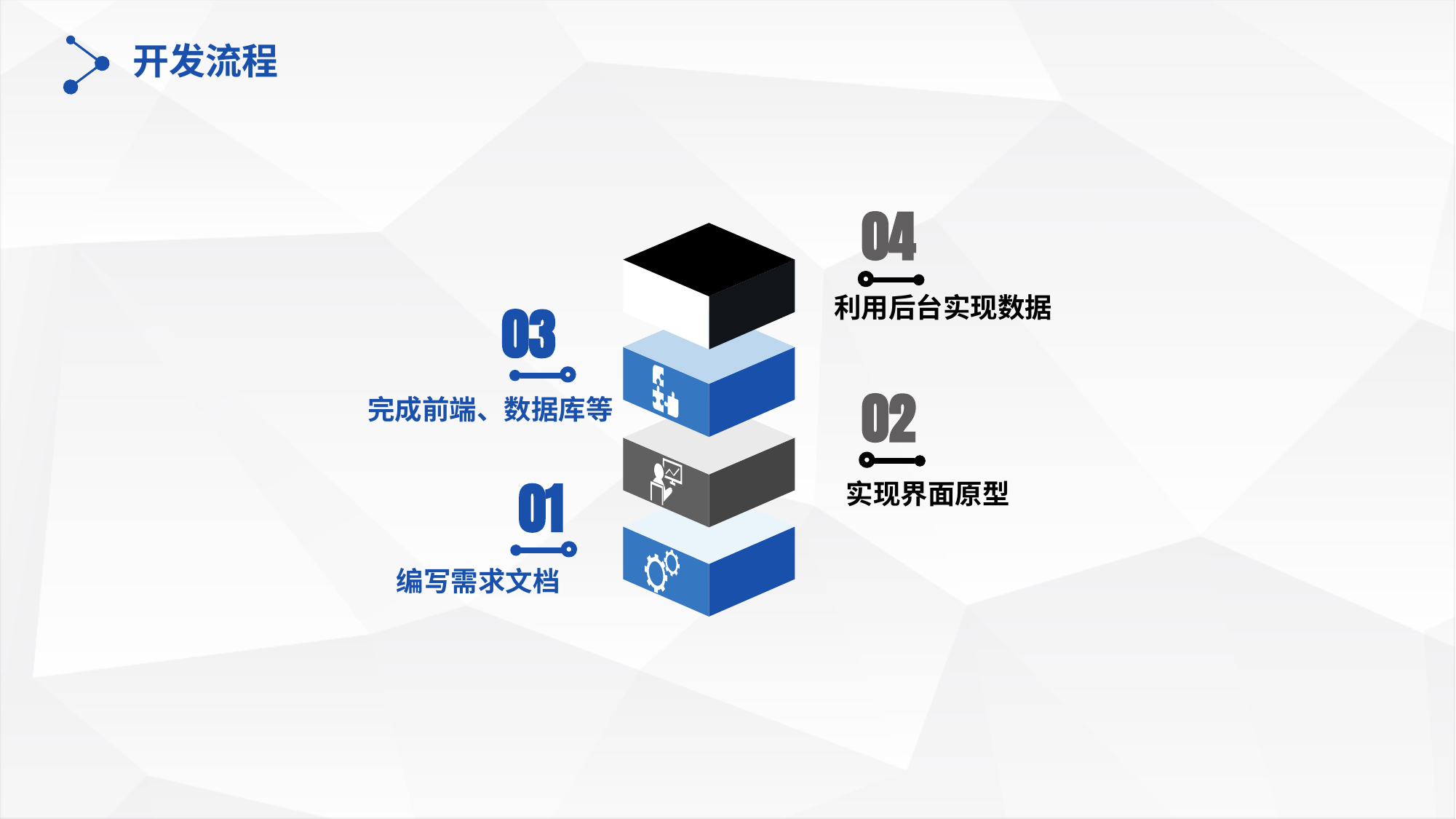

开发流程

04

利用后台实现数据
03

02
完成前端、数据库等

01
实现界面原型

编写需求文档